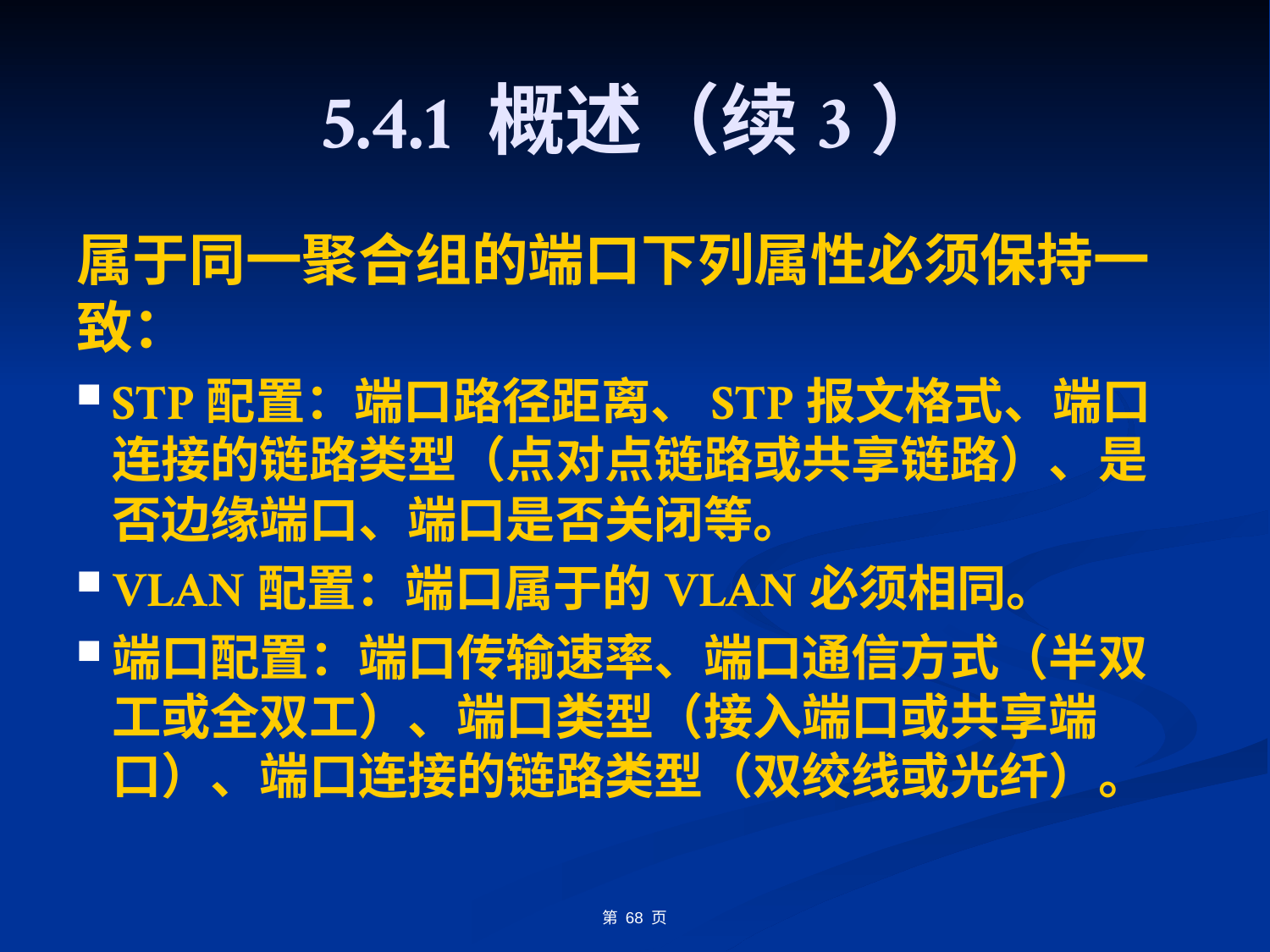

# 5.4.1 概述（续3）
属于同一聚合组的端口下列属性必须保持一致：
STP配置：端口路径距离、STP报文格式、端口连接的链路类型（点对点链路或共享链路）、是否边缘端口、端口是否关闭等。
VLAN配置：端口属于的VLAN必须相同。
端口配置：端口传输速率、端口通信方式（半双工或全双工）、端口类型（接入端口或共享端口）、端口连接的链路类型（双绞线或光纤）。
第 68 页